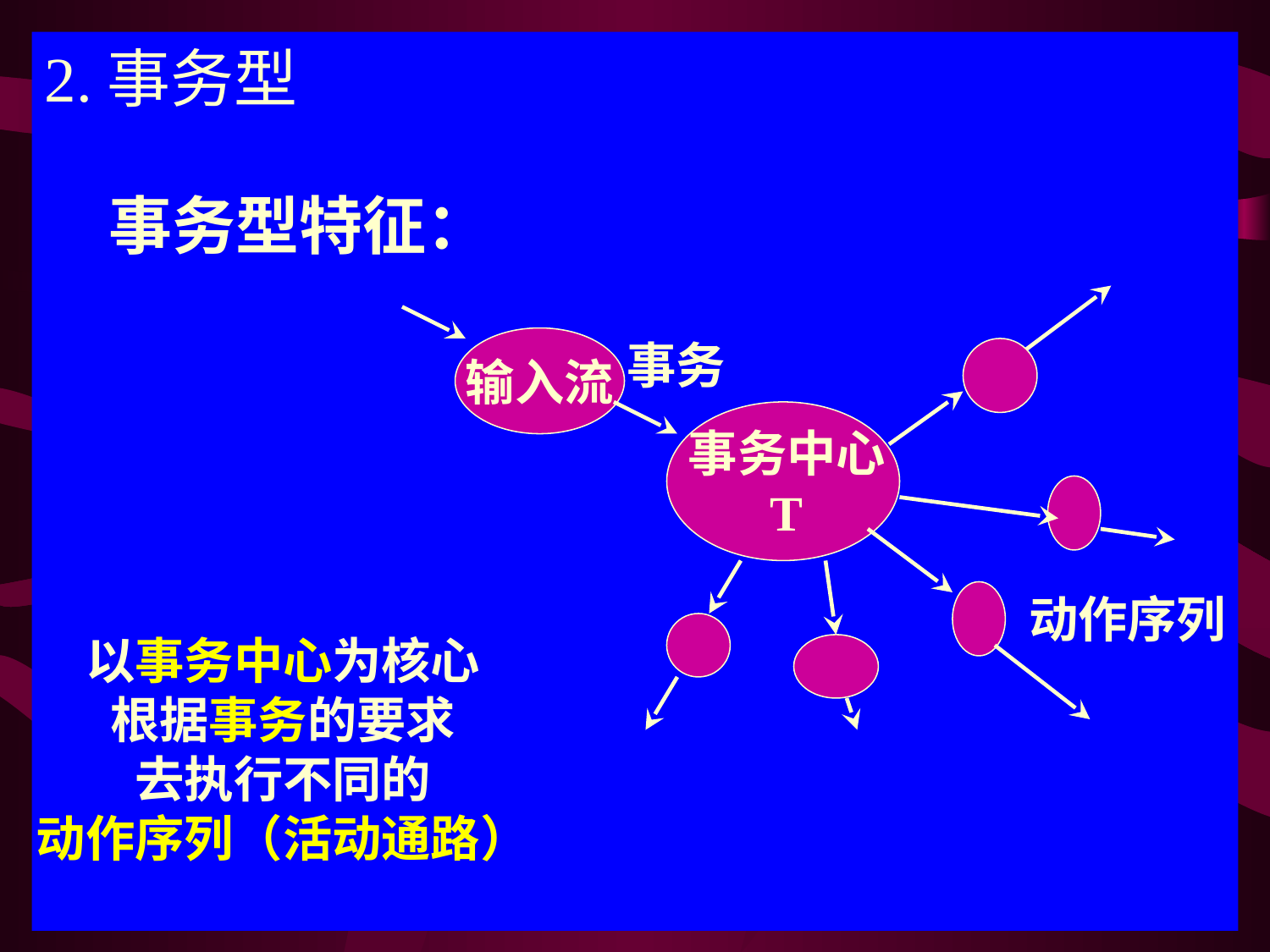

2.事务型

事务型特征：

输入流
事务

事务中心
T

动作序列

以事务中心为核心
根据事务的要求
去执行不同的
动作序列（活动通路）

84